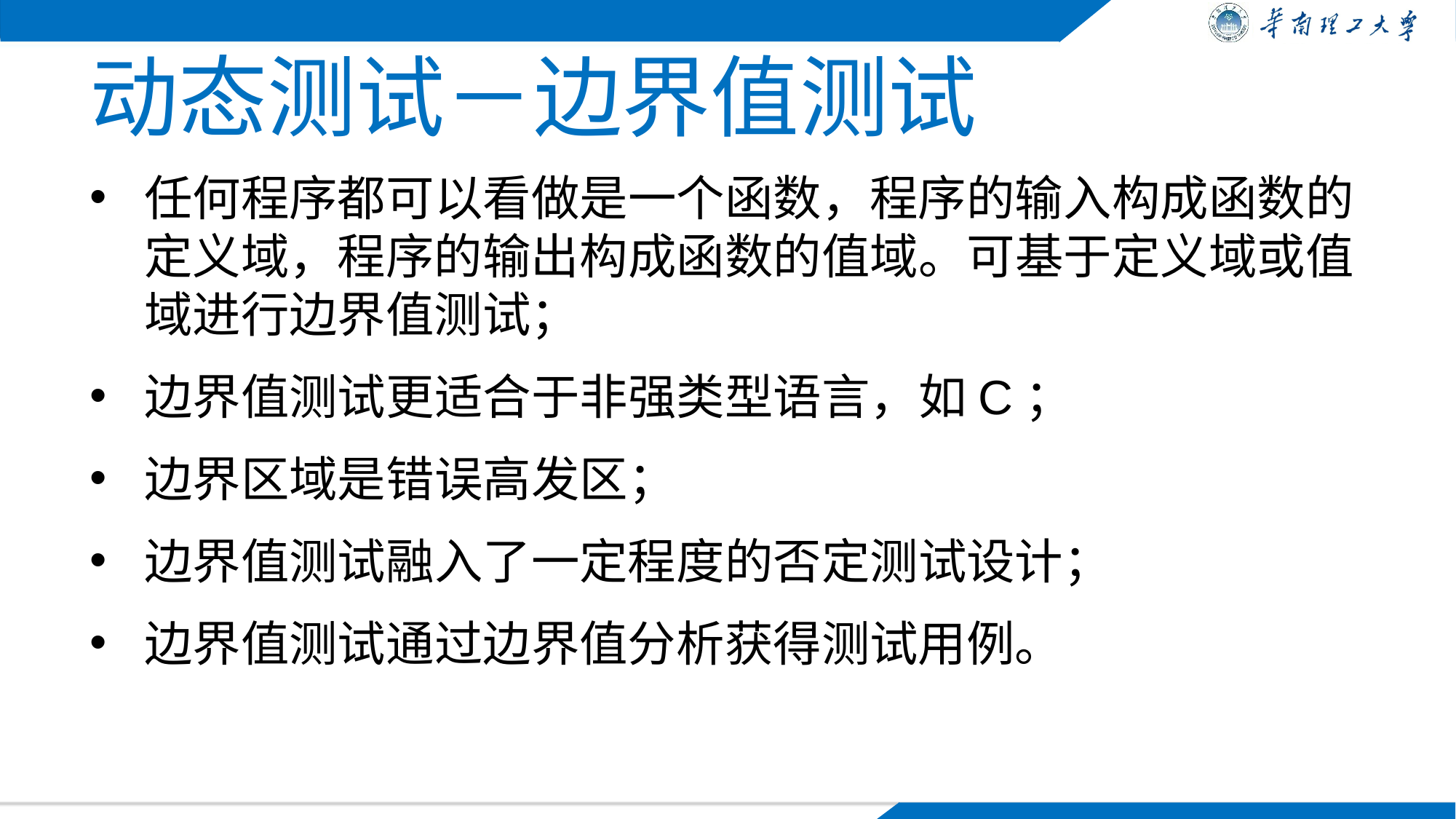

# 动态测试－边界值测试
任何程序都可以看做是一个函数，程序的输入构成函数的定义域，程序的输出构成函数的值域。可基于定义域或值域进行边界值测试；
边界值测试更适合于非强类型语言，如C；
边界区域是错误高发区；
边界值测试融入了一定程度的否定测试设计；
边界值测试通过边界值分析获得测试用例。
21